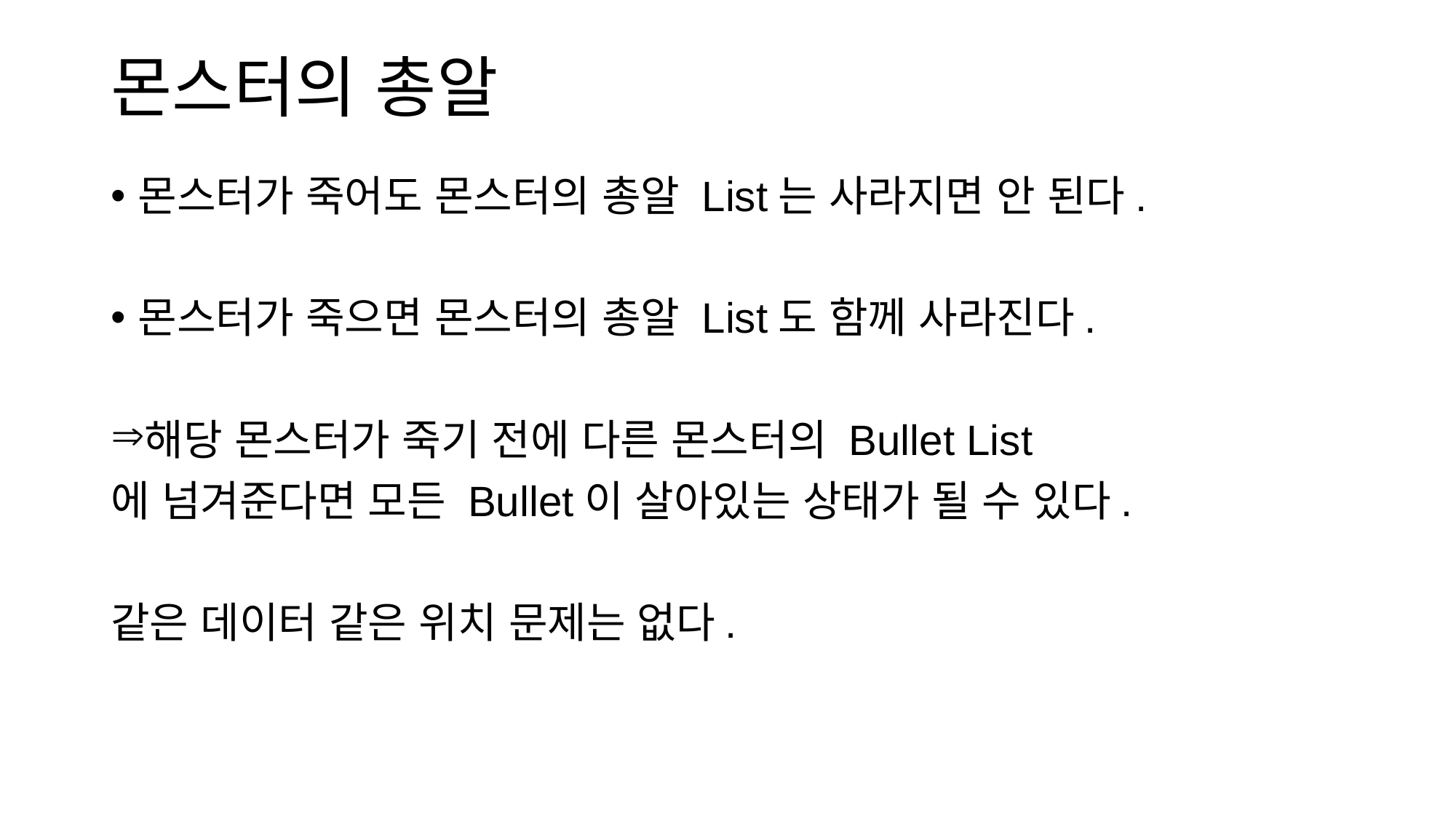

# 몬스터의 총알
몬스터가 죽어도 몬스터의 총알 List는 사라지면 안 된다.

몬스터가 죽으면 몬스터의 총알 List도 함께 사라진다.

해당 몬스터가 죽기 전에 다른 몬스터의 Bullet List
에 넘겨준다면 모든 Bullet이 살아있는 상태가 될 수 있다.

같은 데이터 같은 위치 문제는 없다.